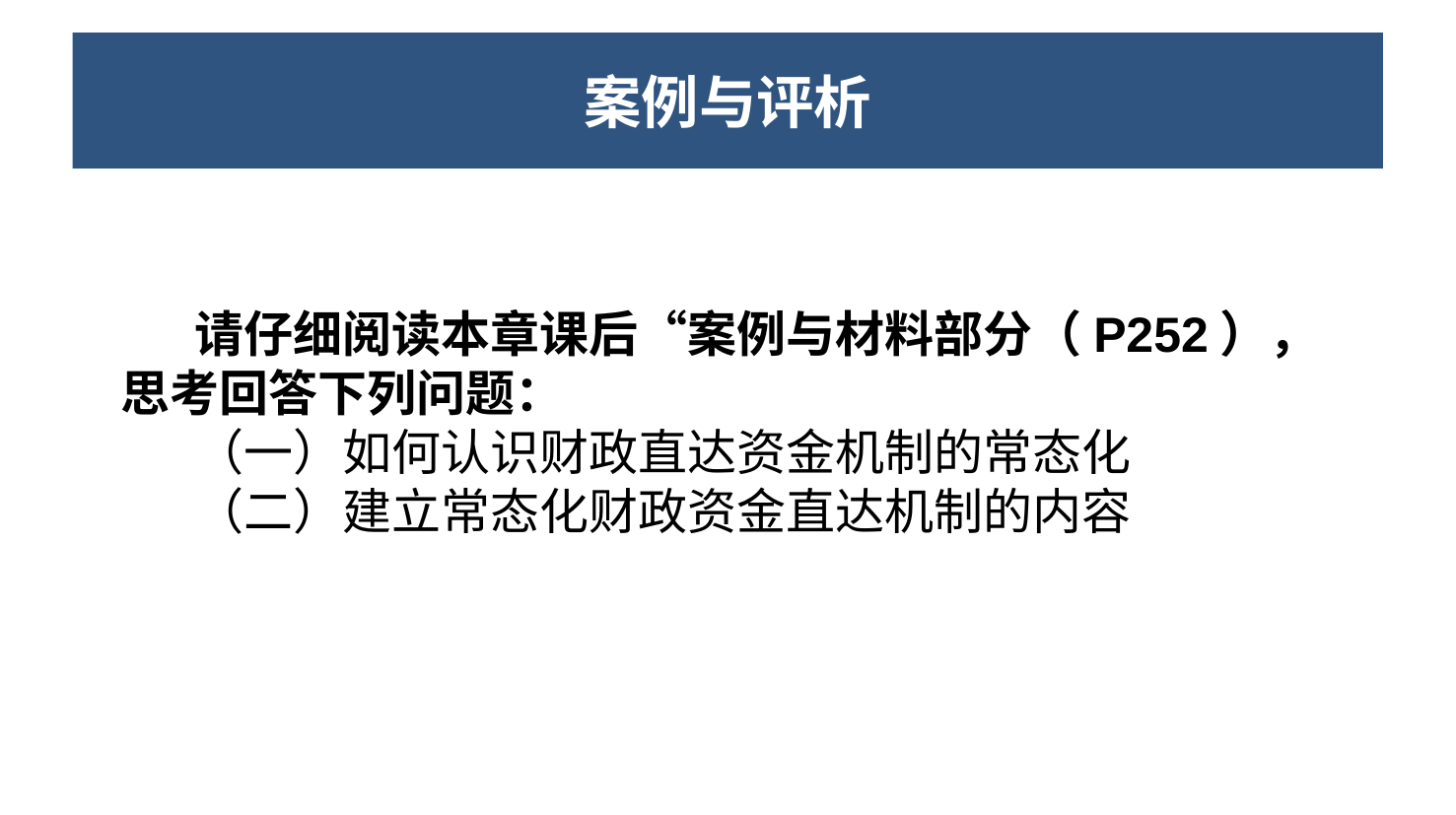

二、动用预备费、预算周转金及预算资金调剂
# 案例与评析

请仔细阅读本章课后“案例与材料部分（P252），思考回答下列问题：
（一）如何认识财政直达资金机制的常态化
（二）建立常态化财政资金直达机制的内容